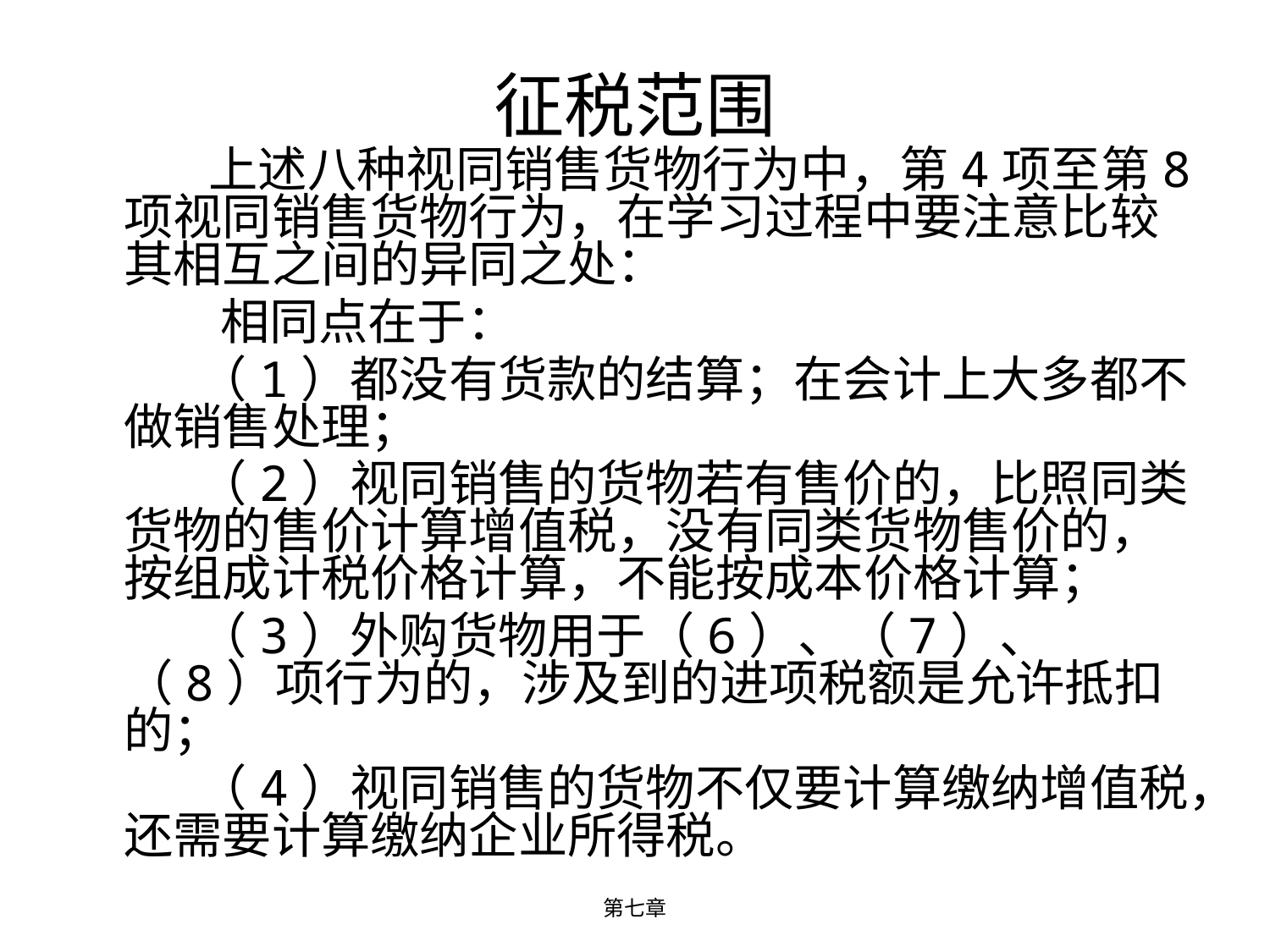

# 征税范围
           上述八种视同销售货物行为中，第4项至第8项视同销售货物行为，在学习过程中要注意比较其相互之间的异同之处：
            相同点在于：
          （1）都没有货款的结算；在会计上大多都不做销售处理；
          （2）视同销售的货物若有售价的，比照同类货物的售价计算增值税，没有同类货物售价的，按组成计税价格计算，不能按成本价格计算；
          （3）外购货物用于（6）、（7）、（8）项行为的，涉及到的进项税额是允许抵扣的；
          （4）视同销售的货物不仅要计算缴纳增值税，还需要计算缴纳企业所得税。

第七章
15